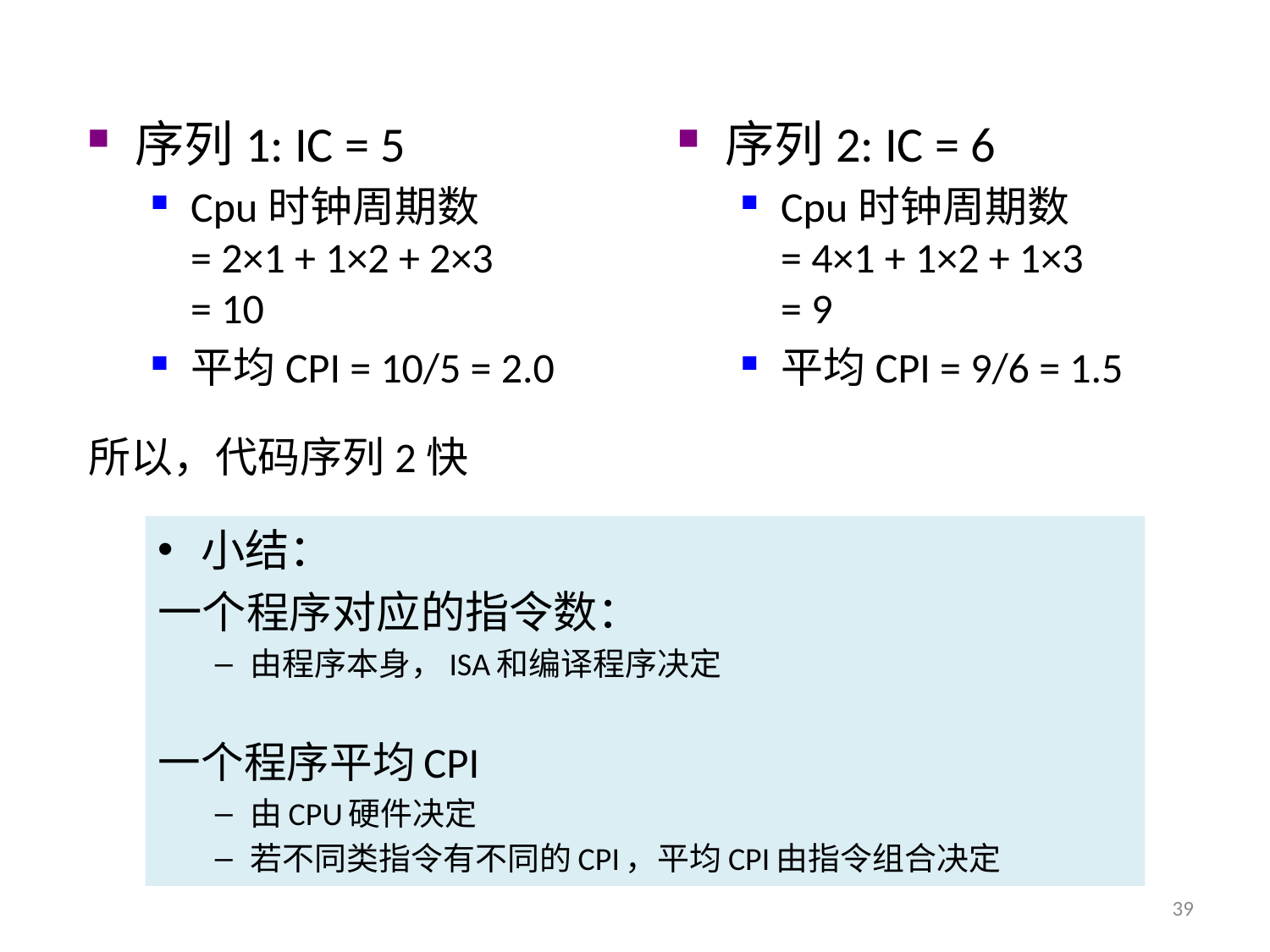

序列1: IC = 5
Cpu时钟周期数
= 2×1 + 1×2 + 2×3
= 10
平均CPI = 10/5 = 2.0
序列2: IC = 6
Cpu时钟周期数
= 4×1 + 1×2 + 1×3
= 9
平均CPI = 9/6 = 1.5
所以，代码序列2快
小结：
一个程序对应的指令数：
由程序本身，ISA和编译程序决定

一个程序平均CPI
由CPU硬件决定
若不同类指令有不同的CPI，平均CPI由指令组合决定
39